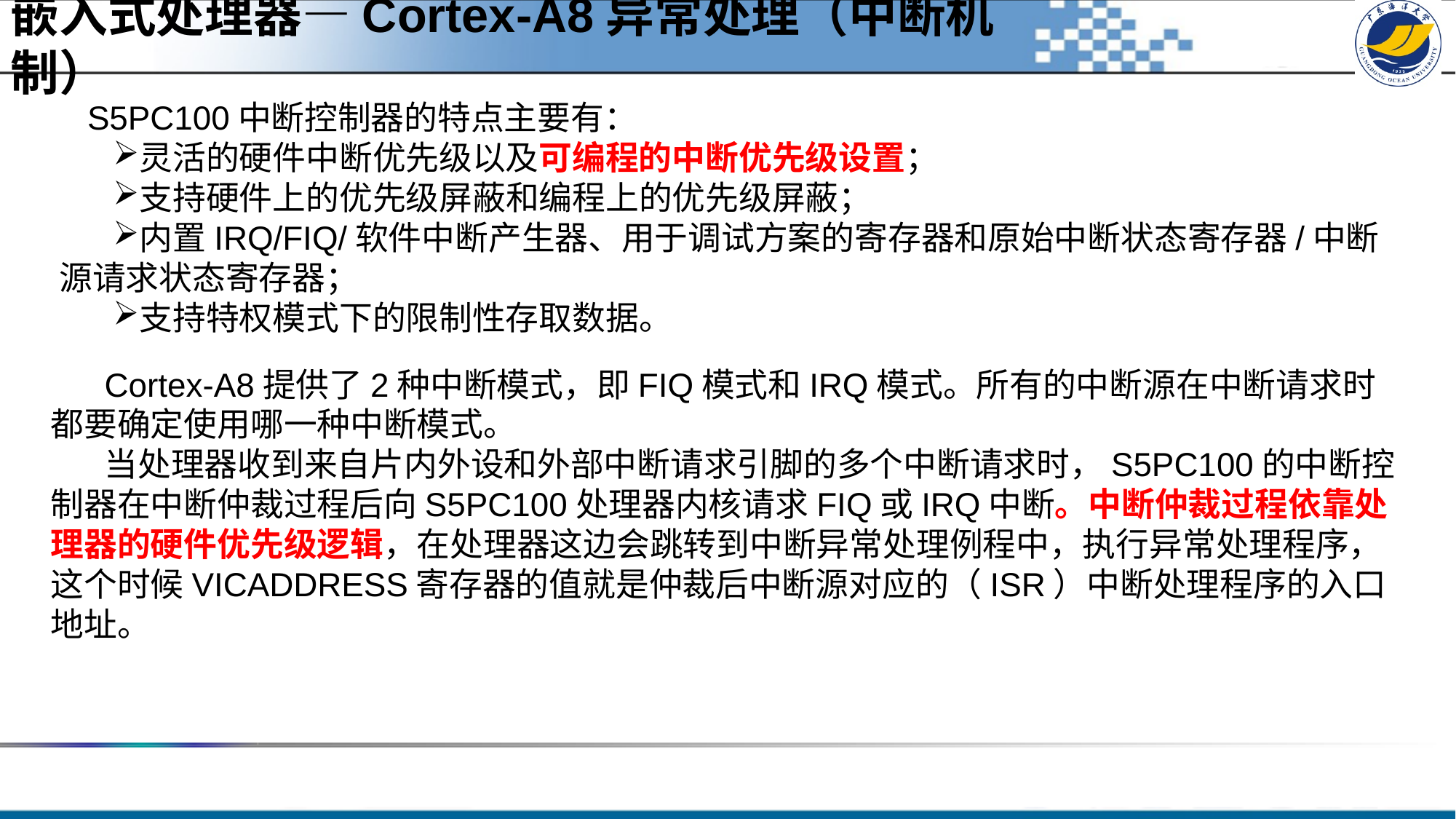

嵌入式处理器—Cortex-A8异常处理（中断机制）
S5PC100中断控制器的特点主要有：
灵活的硬件中断优先级以及可编程的中断优先级设置；
支持硬件上的优先级屏蔽和编程上的优先级屏蔽；
内置IRQ/FIQ/软件中断产生器、用于调试方案的寄存器和原始中断状态寄存器/中断源请求状态寄存器；
支持特权模式下的限制性存取数据。
Cortex-A8提供了2种中断模式，即FIQ模式和IRQ模式。所有的中断源在中断请求时都要确定使用哪一种中断模式。
当处理器收到来自片内外设和外部中断请求引脚的多个中断请求时，S5PC100的中断控制器在中断仲裁过程后向S5PC100处理器内核请求FIQ或IRQ中断。中断仲裁过程依靠处理器的硬件优先级逻辑，在处理器这边会跳转到中断异常处理例程中，执行异常处理程序，这个时候VICADDRESS寄存器的值就是仲裁后中断源对应的（ISR）中断处理程序的入口地址。
133